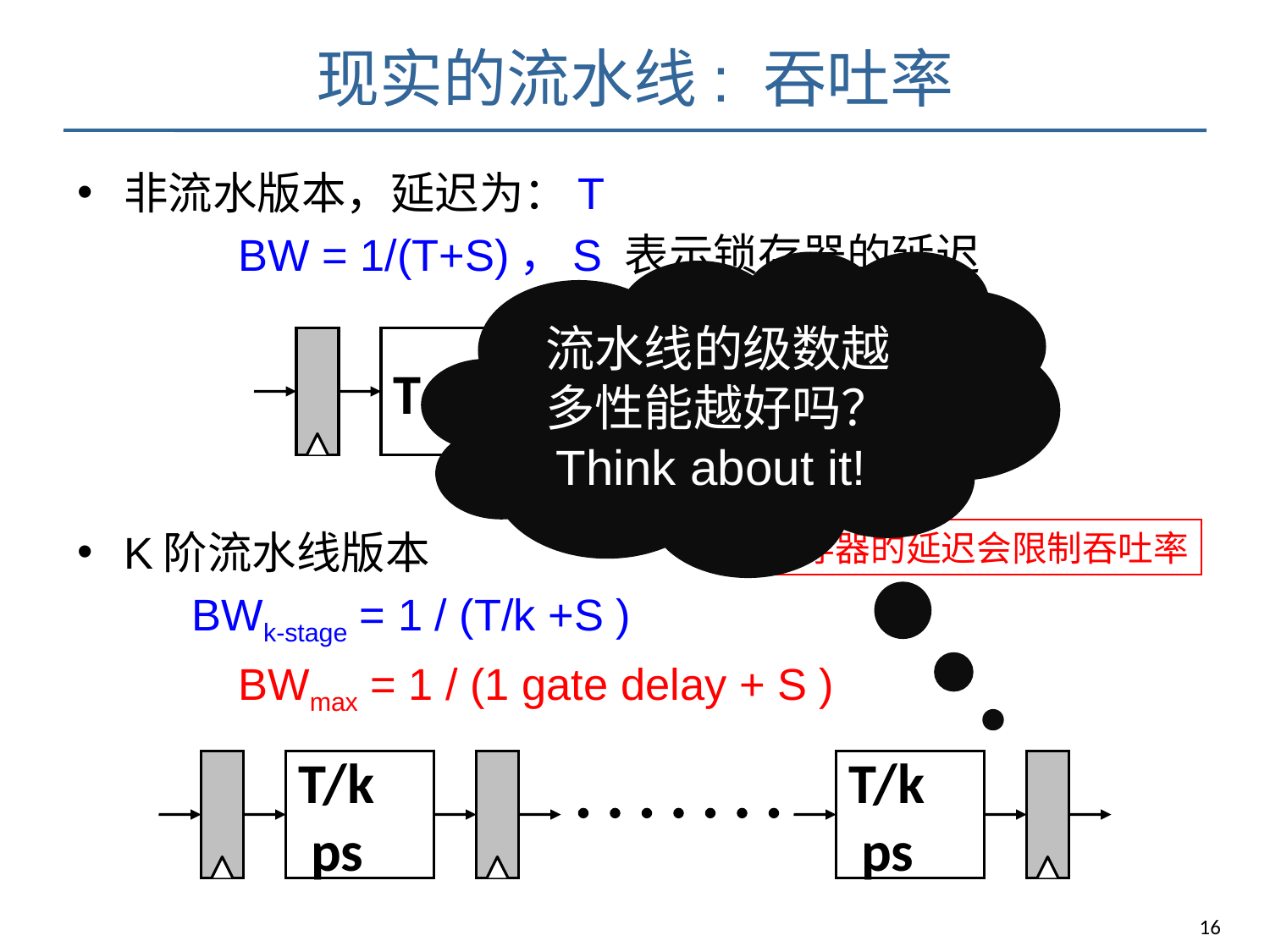

# 现实的流水线: 吞吐率
非流水版本，延迟为：T
		BW = 1/(T+S)，S 表示锁存器的延迟

K阶流水线版本
	BWk-stage = 1 / (T/k +S )
		BWmax = 1 / (1 gate delay + S )

流水线的级数越多性能越好吗？
Think about it!

T ps

锁存器的延迟会限制吞吐率

T/k
 ps

T/k
 ps

16